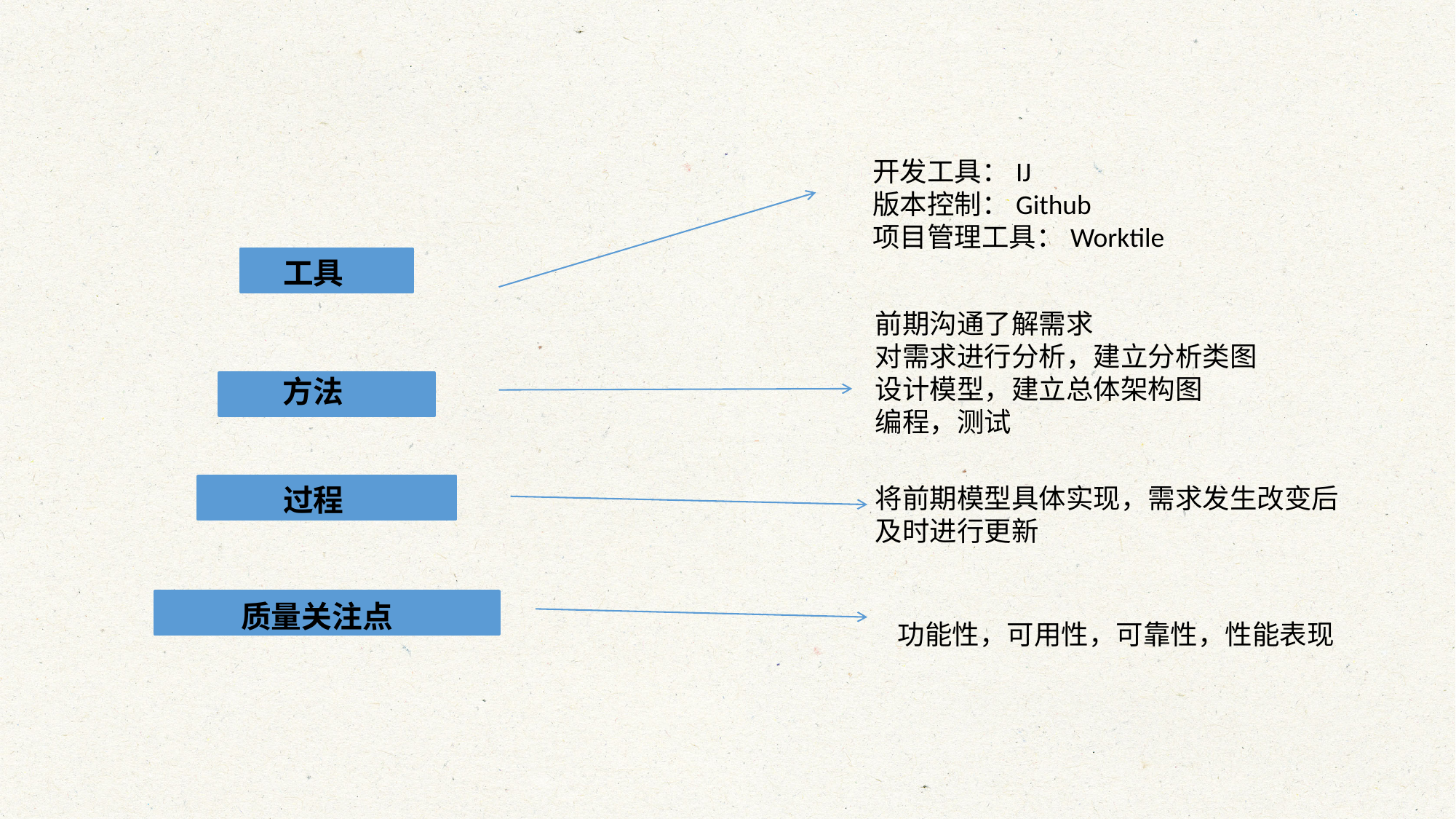

开发工具：IJ
版本控制：Github
项目管理工具：Worktile

工具
前期沟通了解需求
对需求进行分析，建立分析类图
设计模型，建立总体架构图
编程，测试

方法

过程
将前期模型具体实现，需求发生改变后及时进行更新

质量关注点
功能性，可用性，可靠性，性能表现